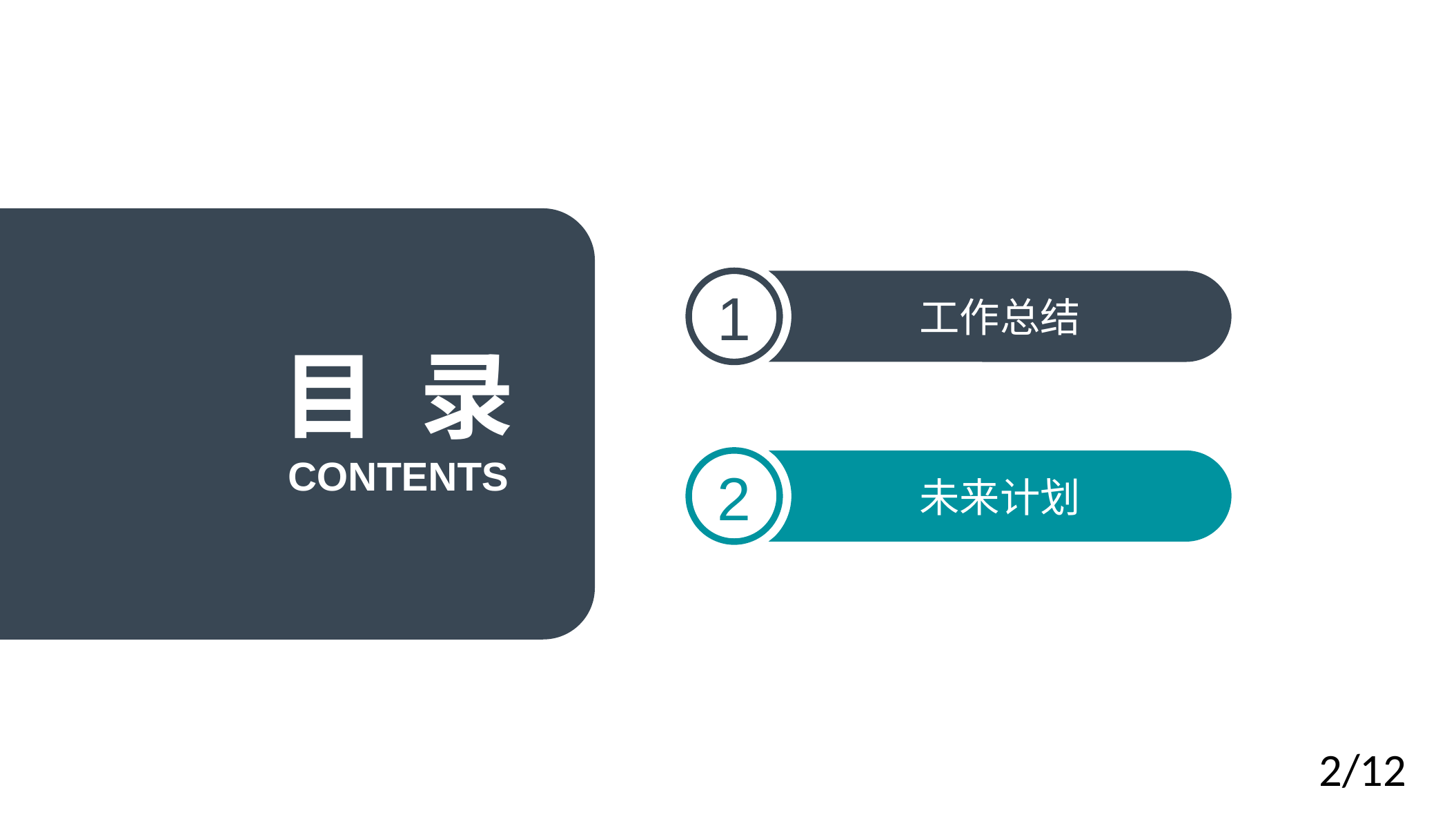

1
工作总结
目  录
CONTENTS
2
未来计划
2/12